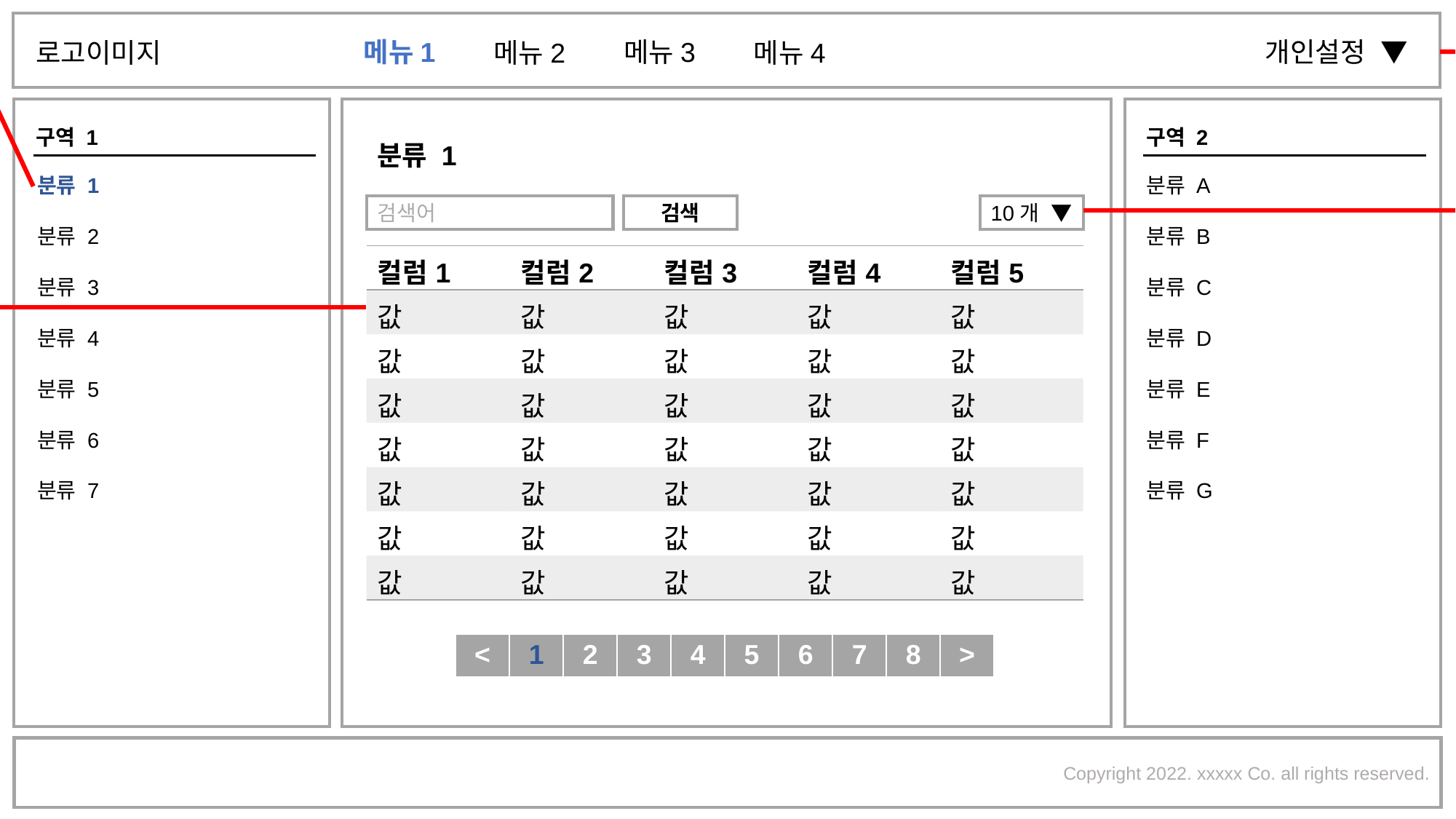

사용자의 접속 위치에 따라 색상이 바뀌어야 합니다.

테이블은 사용자가 마우스를 특정 행에 위치할 때마다 주변과 배경색이 달라져야 합니다.

개인 설정은 클릭하면 하위 메뉴가 나오는 드랍다운 방식의 메뉴 입니다.

선택 박스이며 테이블의 행 수를 조절하기 위한 기능을 가집니다. 5 ~ 30 까지 5씩 증가한 옵션을 가집니다.

메뉴1
메뉴3
개인설정  ▼
메뉴4
로고이미지
메뉴2

구역 1
구역 2
분류 1
분류 1

분류 2

분류 3

분류 4

분류 5

분류 6

분류 7
분류 A

분류 B

분류 C

분류 D

분류 E

분류 F

분류 G
검색어
검색
10개  ▼
| 컬럼1 | 컬럼2 | 컬럼3 | 컬럼4 | 컬럼5 |
| --- | --- | --- | --- | --- |
| 값 | 값 | 값 | 값 | 값 |
| 값 | 값 | 값 | 값 | 값 |
| 값 | 값 | 값 | 값 | 값 |
| 값 | 값 | 값 | 값 | 값 |
| 값 | 값 | 값 | 값 | 값 |
| 값 | 값 | 값 | 값 | 값 |
| 값 | 값 | 값 | 값 | 값 |
| < | 1 | 2 | 3 | 4 | 5 | 6 | 7 | 8 | > |
| --- | --- | --- | --- | --- | --- | --- | --- | --- | --- |
Copyright 2022. xxxxx Co. all rights reserved.